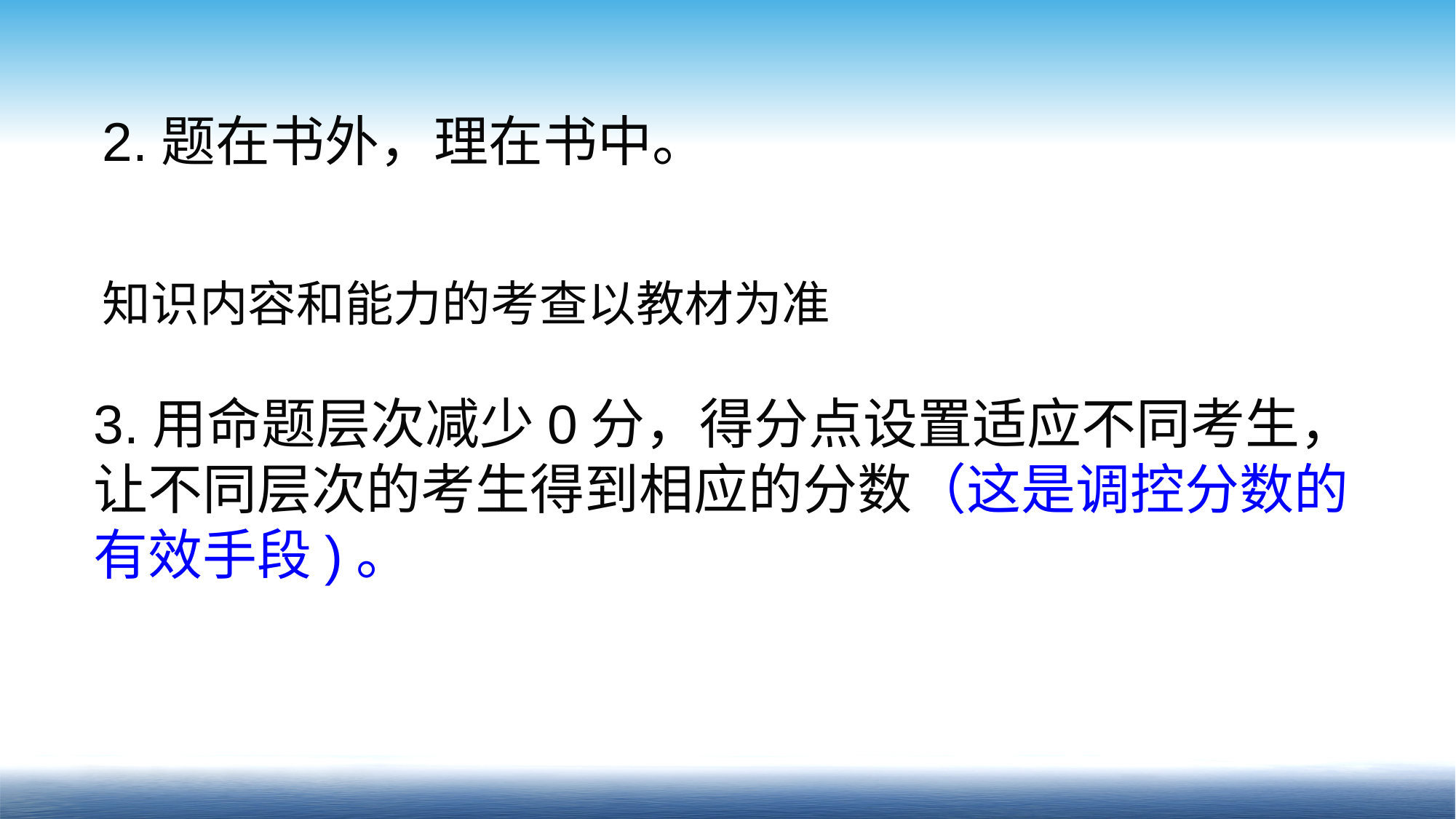

2.题在书外，理在书中。
知识内容和能力的考查以教材为准
3.用命题层次减少0分，得分点设置适应不同考生，让不同层次的考生得到相应的分数（这是调控分数的有效手段)。